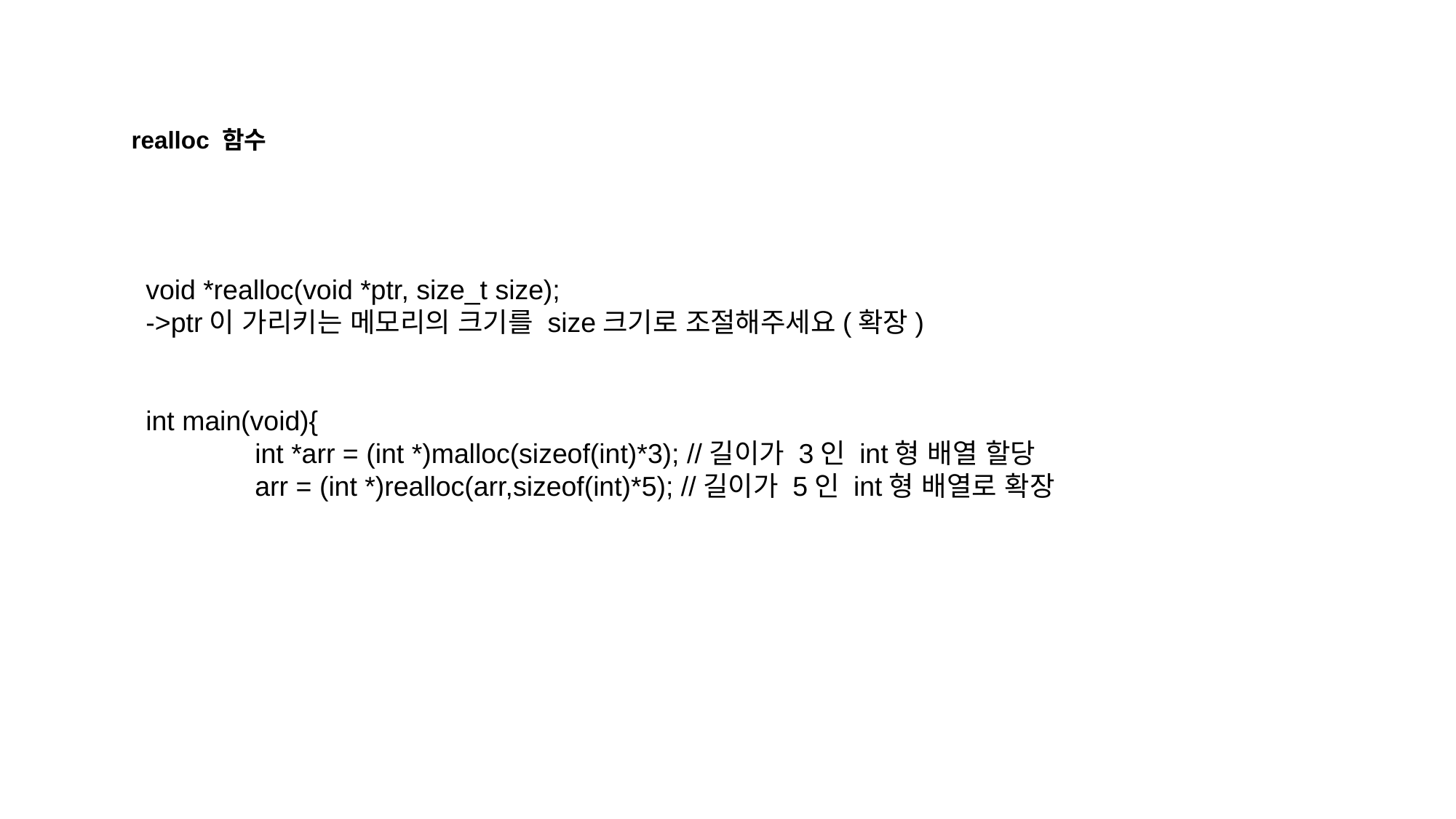

realloc 함수
void *realloc(void *ptr, size_t size);
->ptr이 가리키는 메모리의 크기를 size크기로 조절해주세요(확장)

int main(void){
	int *arr = (int *)malloc(sizeof(int)*3); //길이가 3인 int형 배열 할당
	arr = (int *)realloc(arr,sizeof(int)*5); //길이가 5인 int형 배열로 확장